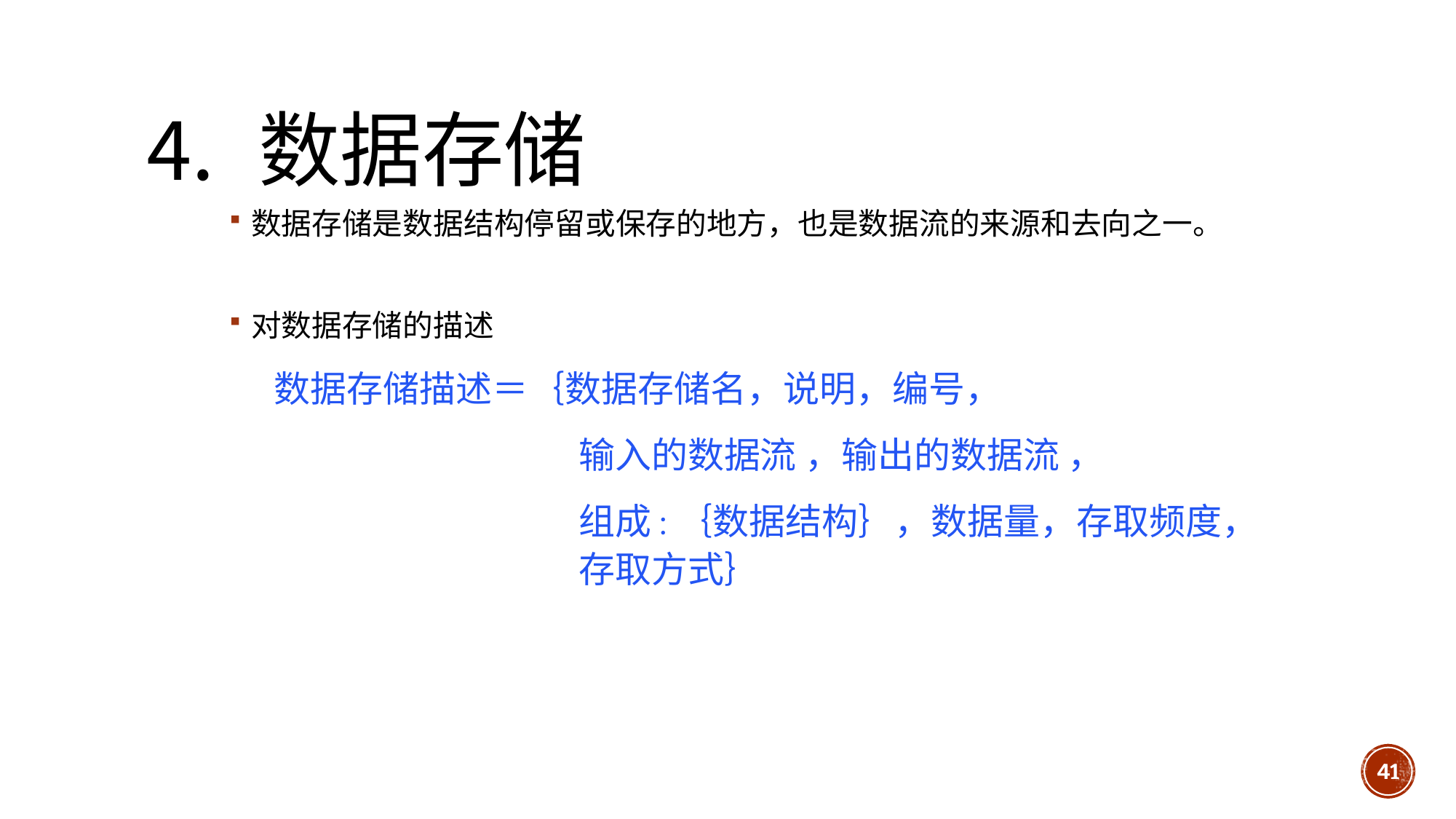

# ⒋ 数据存储
数据存储是数据结构停留或保存的地方，也是数据流的来源和去向之一。

对数据存储的描述
　 数据存储描述＝｛数据存储名，说明，编号，
				输入的数据流 ，输出的数据流 ，
				组成:｛数据结构｝，数据量，存取频度，			存取方式｝
41